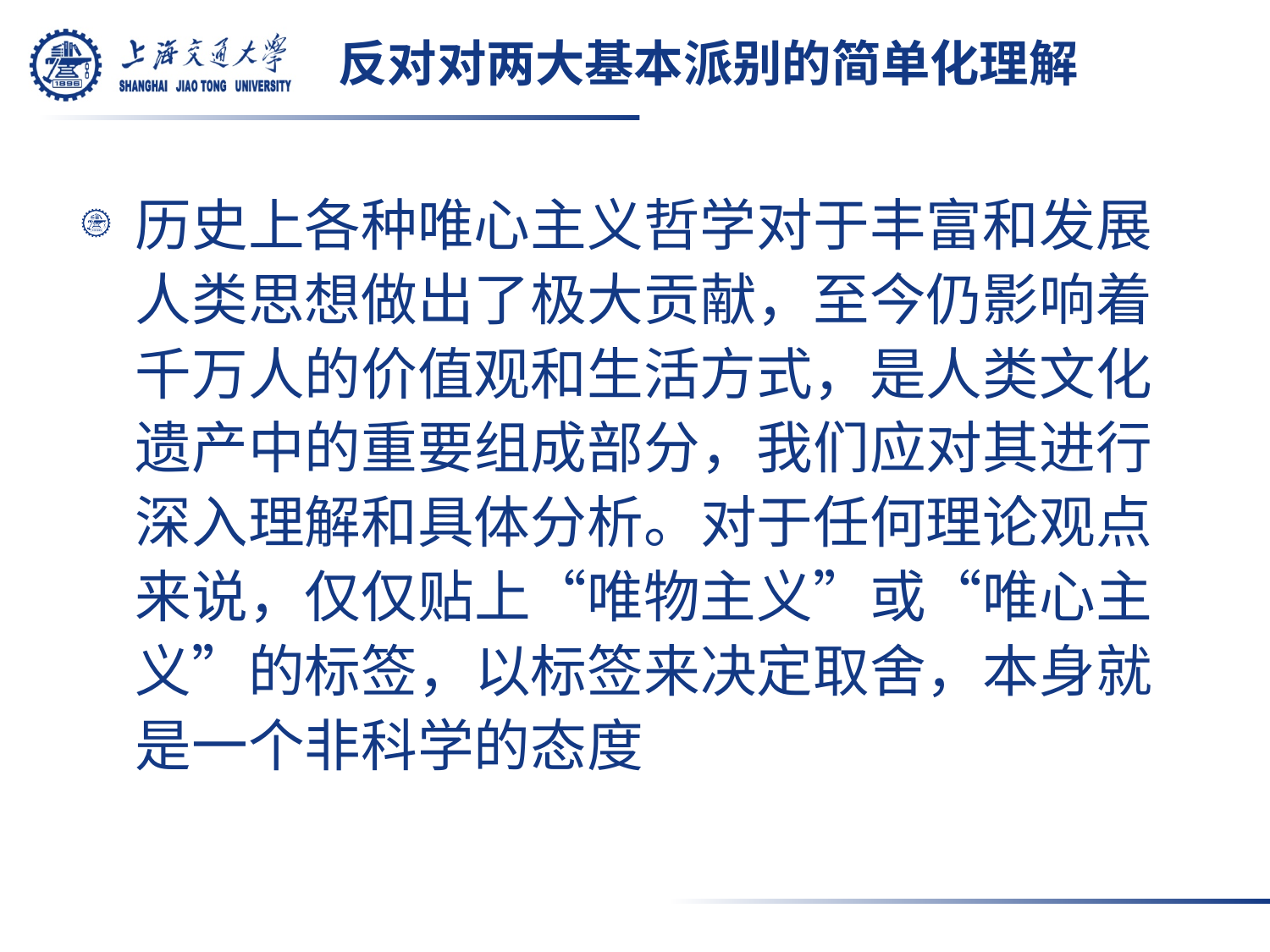

# 反对对两大基本派别的简单化理解
历史上各种唯心主义哲学对于丰富和发展人类思想做出了极大贡献，至今仍影响着千万人的价值观和生活方式，是人类文化遗产中的重要组成部分，我们应对其进行深入理解和具体分析。对于任何理论观点来说，仅仅贴上“唯物主义”或“唯心主义”的标签，以标签来决定取舍，本身就是一个非科学的态度